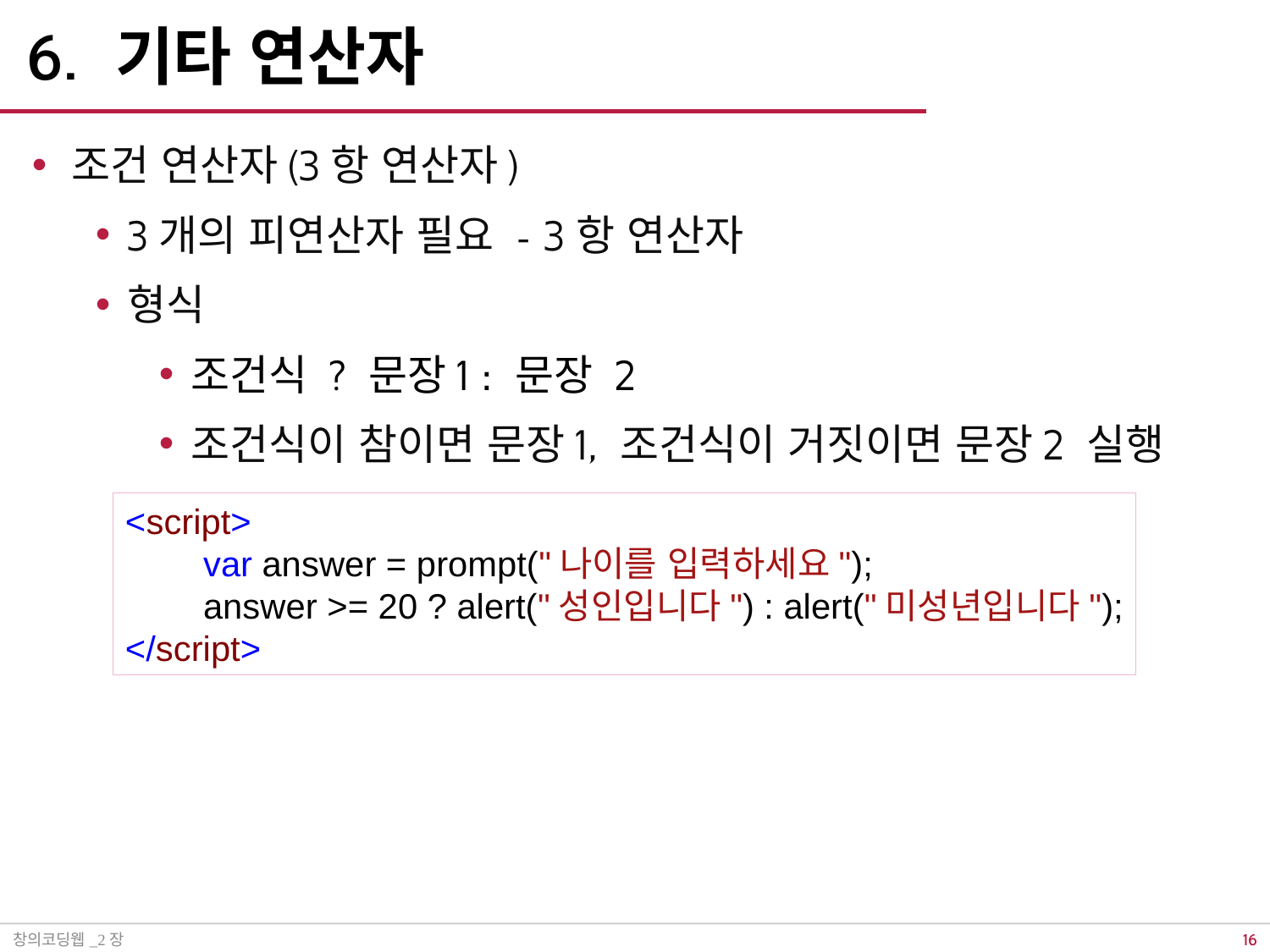

# 6. 기타 연산자
조건 연산자(3항 연산자)
3개의 피연산자 필요 - 3항 연산자
형식
조건식 ? 문장1 : 문장 2
조건식이 참이면 문장1, 조건식이 거짓이면 문장2 실행

<script>
        var answer = prompt("나이를 입력하세요");
        answer >= 20 ? alert("성인입니다") : alert("미성년입니다");
</script>
창의코딩웹_2장
16